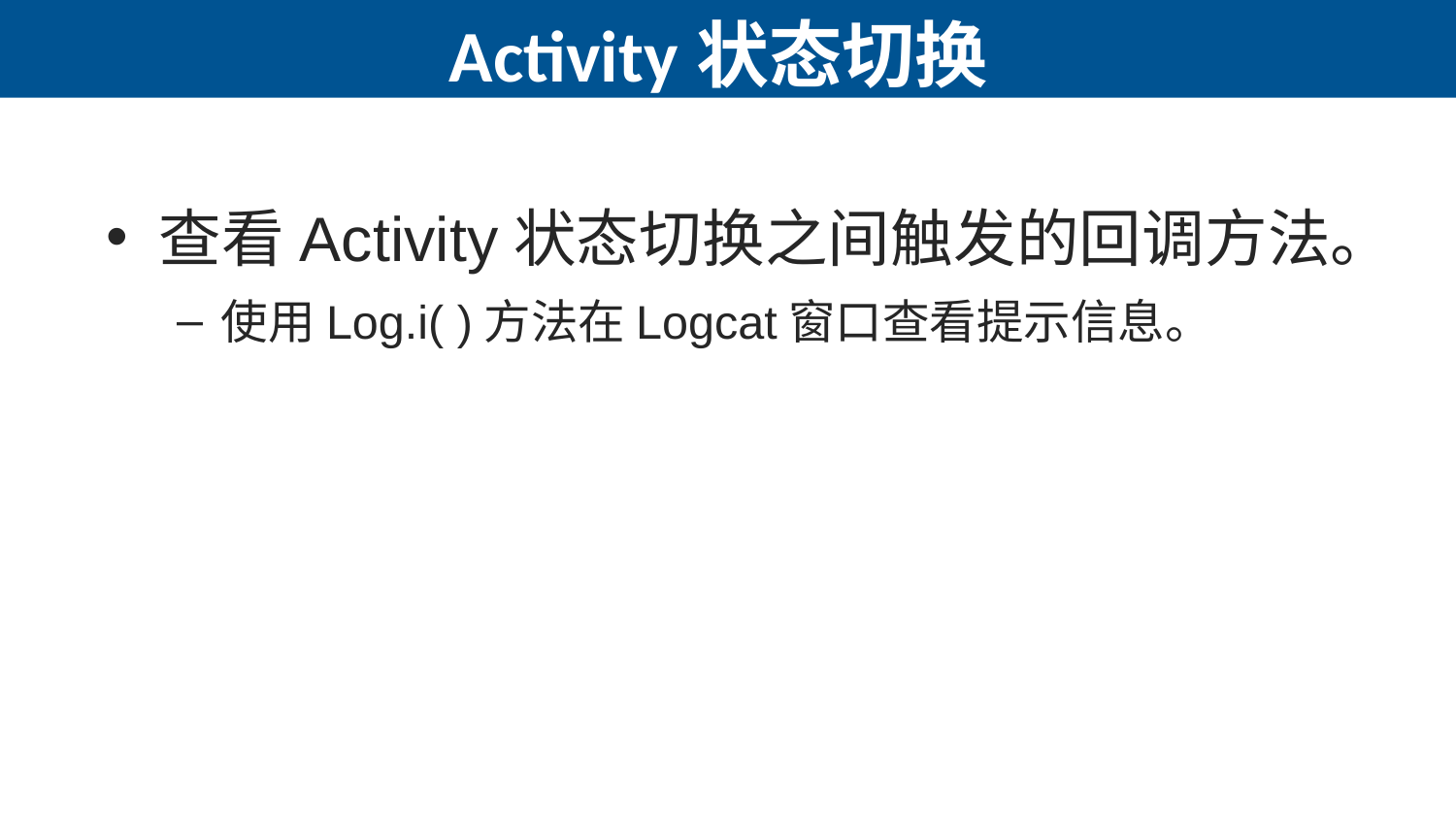

# Activity状态切换
查看Activity状态切换之间触发的回调方法。
使用Log.i( )方法在Logcat窗口查看提示信息。